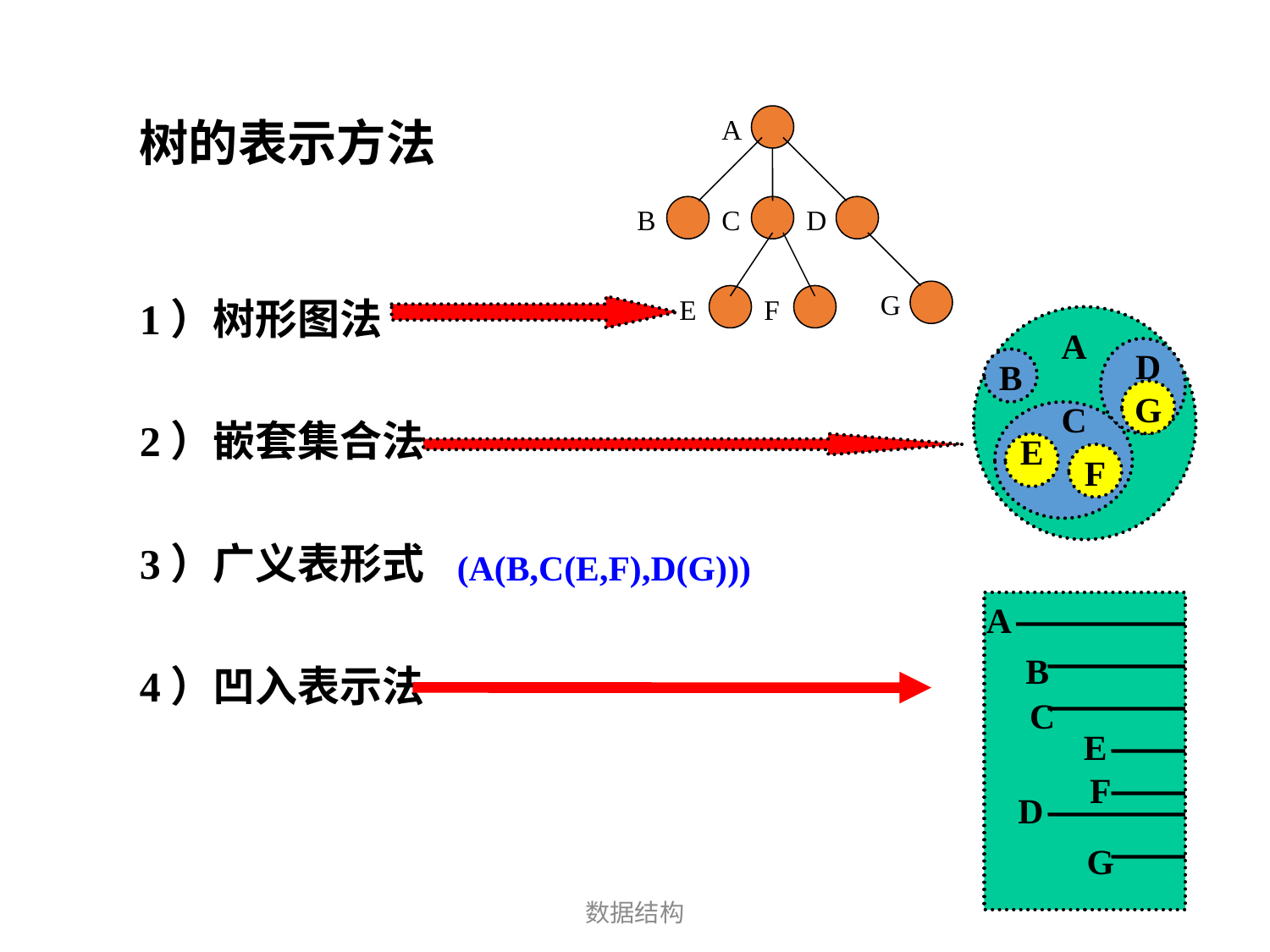

树的表示方法
A

B

C

D

G

E

F

1）树形图法
2）嵌套集合法
3）广义表形式
4）凹入表示法

A

D

B

G
C

E

F

(A(B,C(E,F),D(G)))
A

B

C

E

F
D

G

数据结构
3